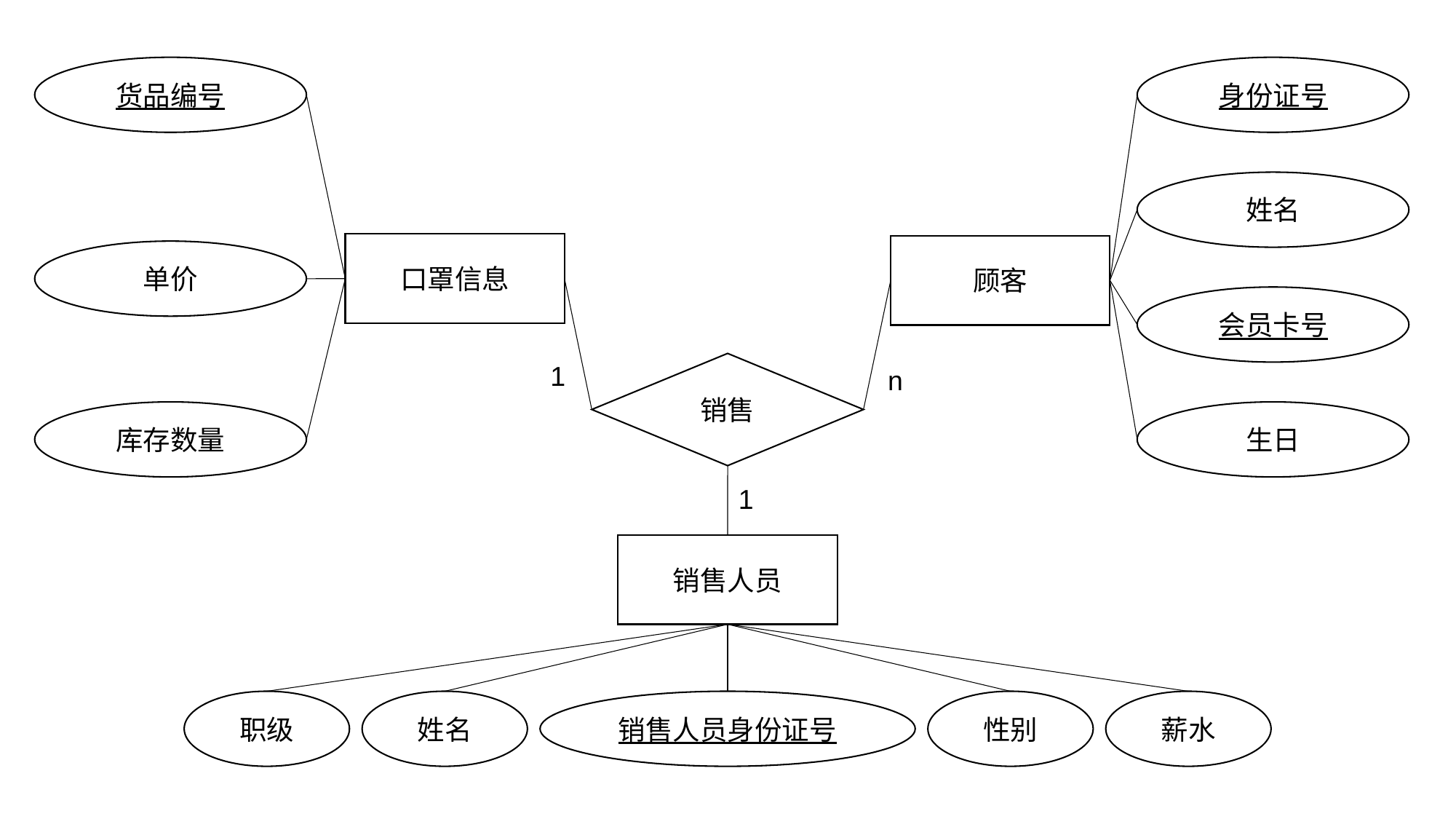

货品编号
身份证号
姓名
口罩信息
顾客
单价
会员卡号
1
销售
n
库存数量
生日
1
销售人员
职级
姓名
销售人员身份证号
性别
薪水